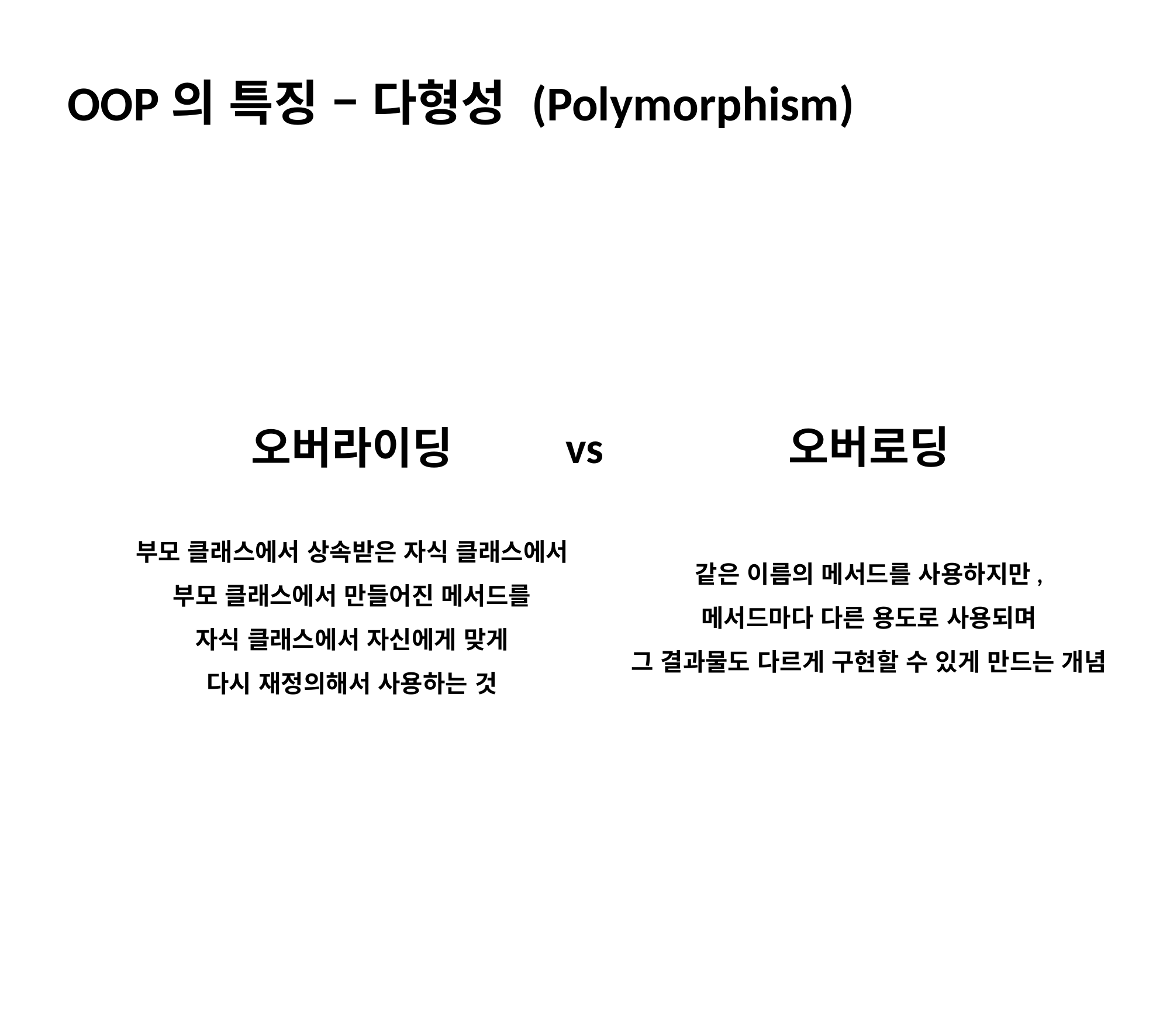

OOP의 특징 – 다형성 (Polymorphism)
vs
오버로딩
오버라이딩
부모 클래스에서 상속받은 자식 클래스에서
부모 클래스에서 만들어진 메서드를
자식 클래스에서 자신에게 맞게
다시 재정의해서 사용하는 것
같은 이름의 메서드를 사용하지만,
메서드마다 다른 용도로 사용되며
그 결과물도 다르게 구현할 수 있게 만드는 개념